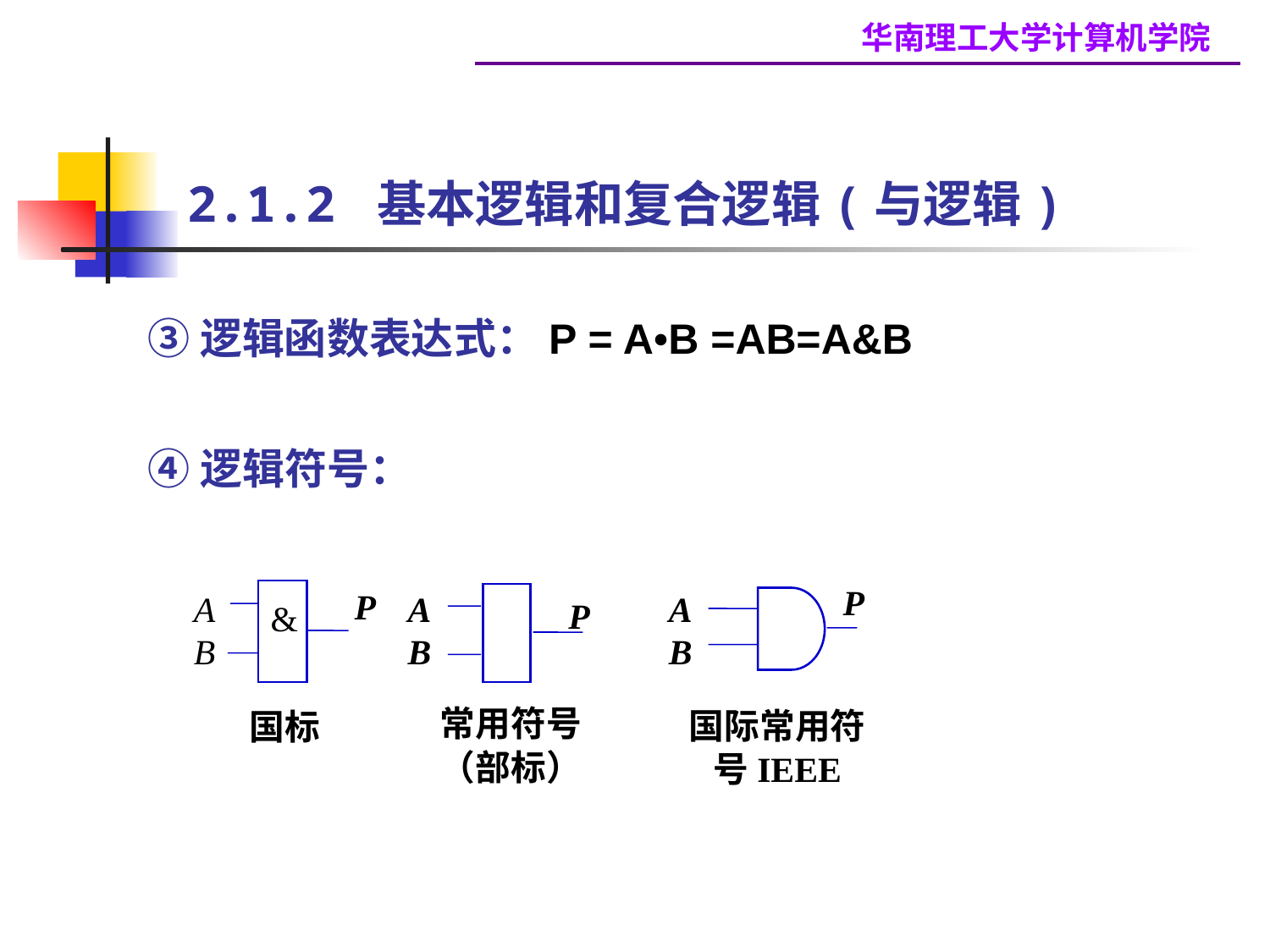

2.1.2 基本逻辑和复合逻辑(与逻辑)
③逻辑函数表达式：P = A•B =AB=A&B
④逻辑符号：
P
A
B

国际常用符号IEEE
P
&

A
B

国标
A
B

P
常用符号
（部标）